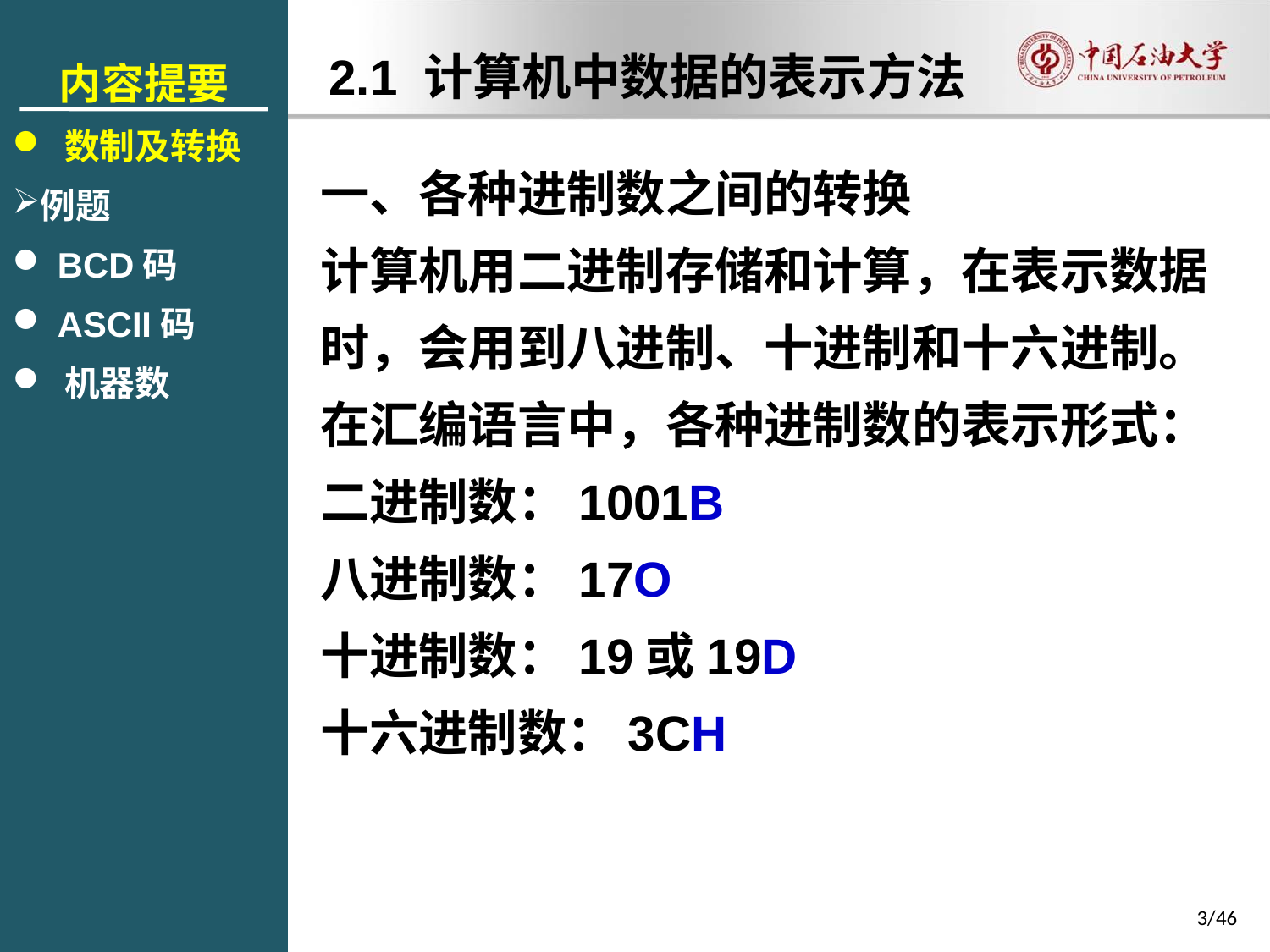

内容提要
 数制及转换
例题
 BCD码
 ASCII码
 机器数
2.1 计算机中数据的表示方法
一、各种进制数之间的转换
计算机用二进制存储和计算，在表示数据时，会用到八进制、十进制和十六进制。
在汇编语言中，各种进制数的表示形式：
二进制数：1001B
八进制数：17O
十进制数：19或19D
十六进制数：3CH
3/46